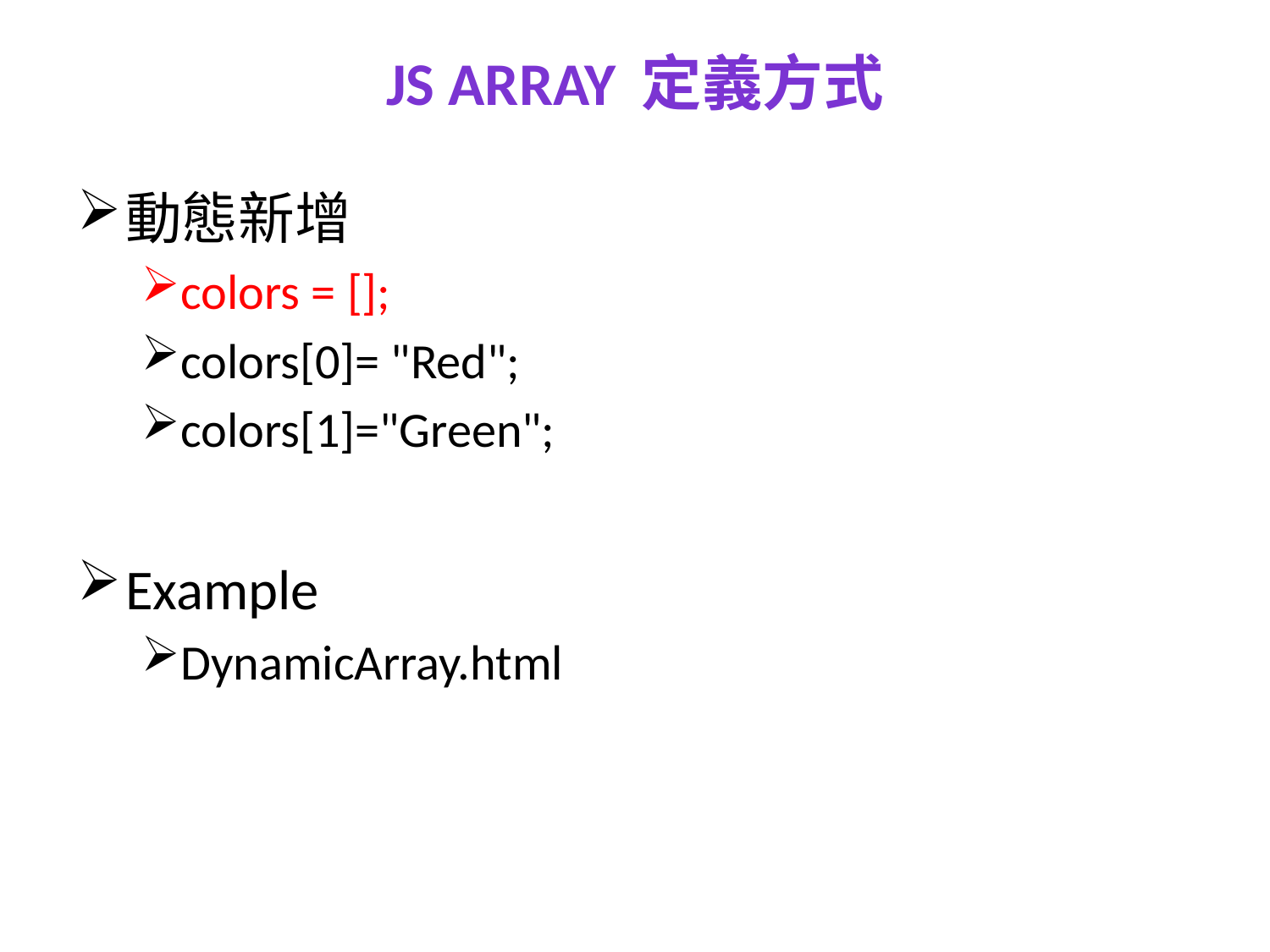

# JS Array 定義方式
動態新增
colors = [];
colors[0]= "Red";
colors[1]="Green";

Example
DynamicArray.html